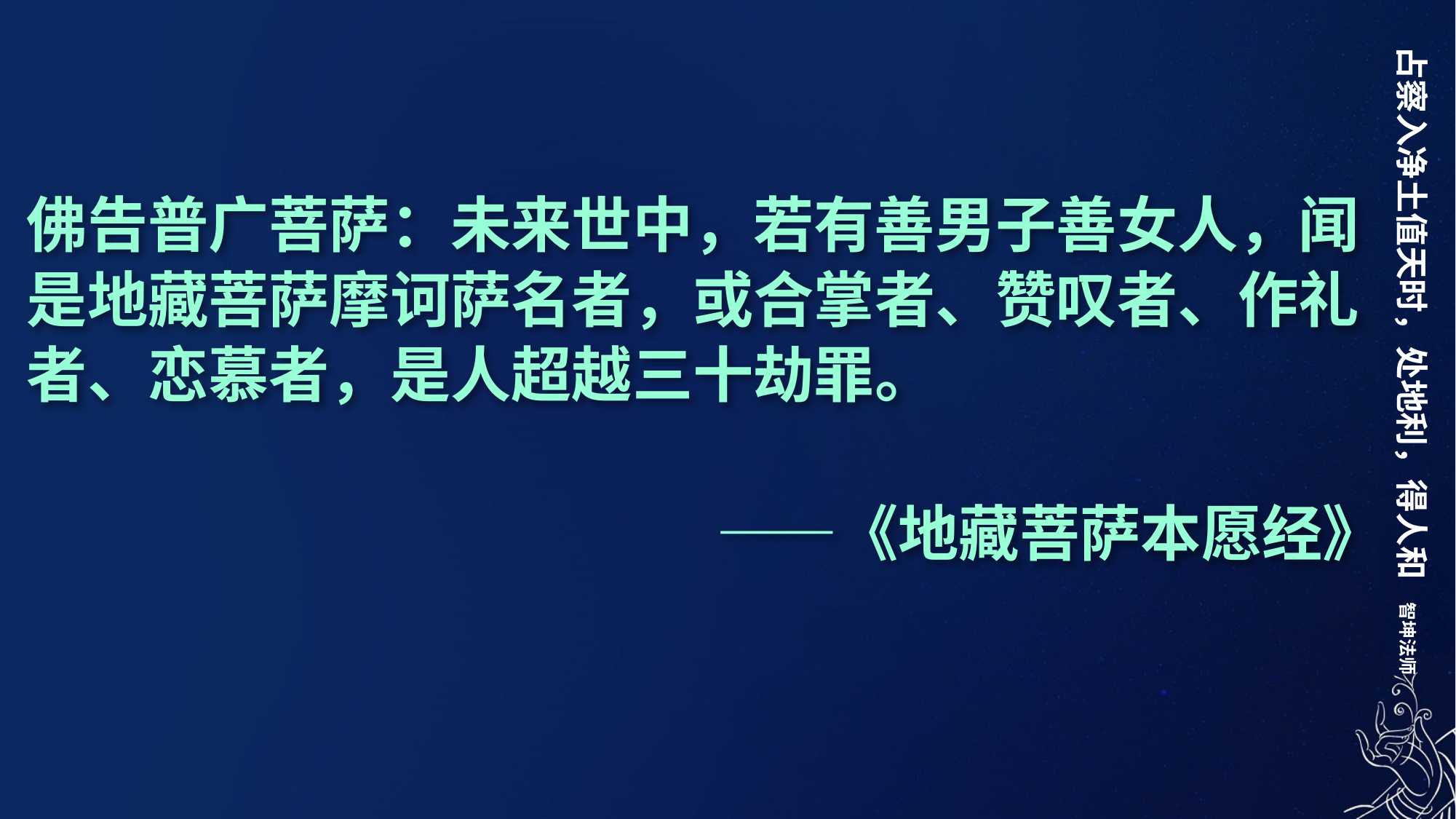

佛告普广菩萨：未来世中，若有善男子善女人，闻是地藏菩萨摩诃萨名者，或合掌者、赞叹者、作礼者、恋慕者，是人超越三十劫罪。

　　——《地藏菩萨本愿经》